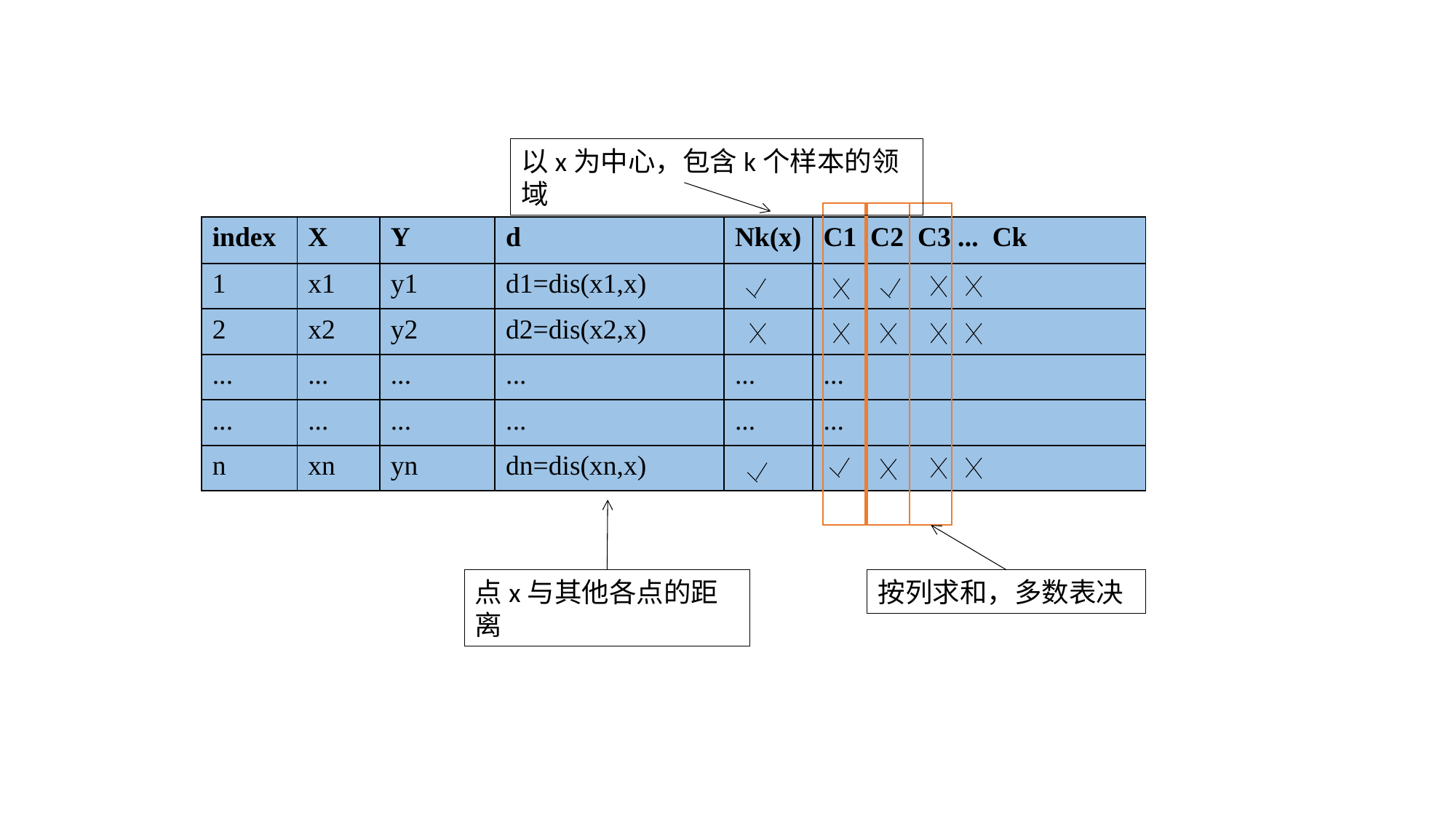

以x为中心，包含k个样本的领域

| index | X | Y | d | Nk(x) | C1 C2 C3 ... Ck |
| --- | --- | --- | --- | --- | --- |
| 1 | x1 | y1 | d1=dis(x1,x) |  |  |
| 2 | x2 | y2 | d2=dis(x2,x) |  |  |
| ... | ... | ... | ... | ... | ... |
| ... | ... | ... | ... | ... | ... |
| n | xn | yn | dn=dis(xn,x) |  |  |
点x与其他各点的距离
按列求和，多数表决